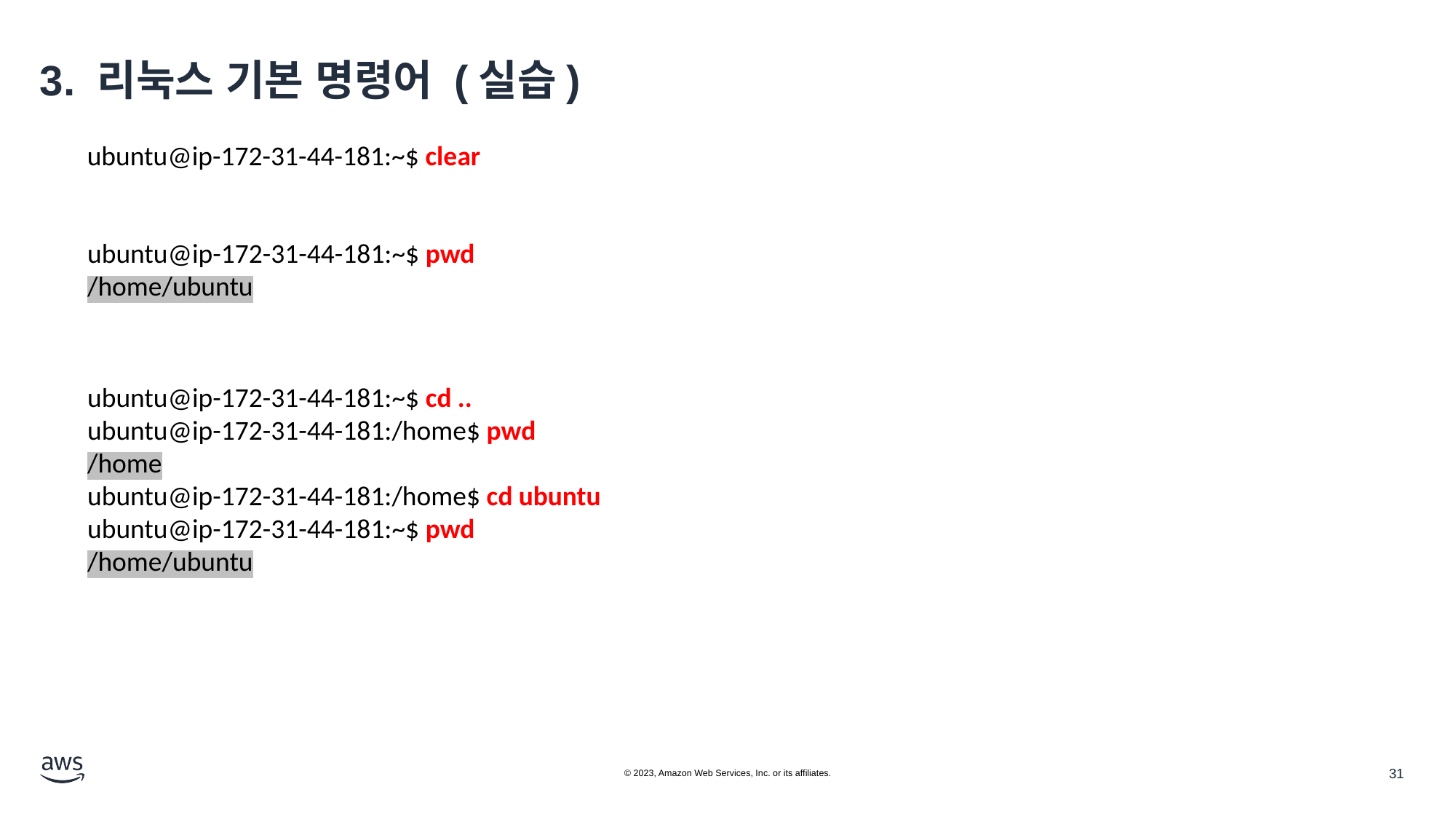

# 3. 리눅스 기본 명령어 (실습)
ubuntu@ip-172-31-44-181:~$ clear
ubuntu@ip-172-31-44-181:~$ pwd
/home/ubuntu
ubuntu@ip-172-31-44-181:~$ cd ..
ubuntu@ip-172-31-44-181:/home$ pwd
/home
ubuntu@ip-172-31-44-181:/home$ cd ubuntu
ubuntu@ip-172-31-44-181:~$ pwd
/home/ubuntu
© 2023, Amazon Web Services, Inc. or its affiliates.
31